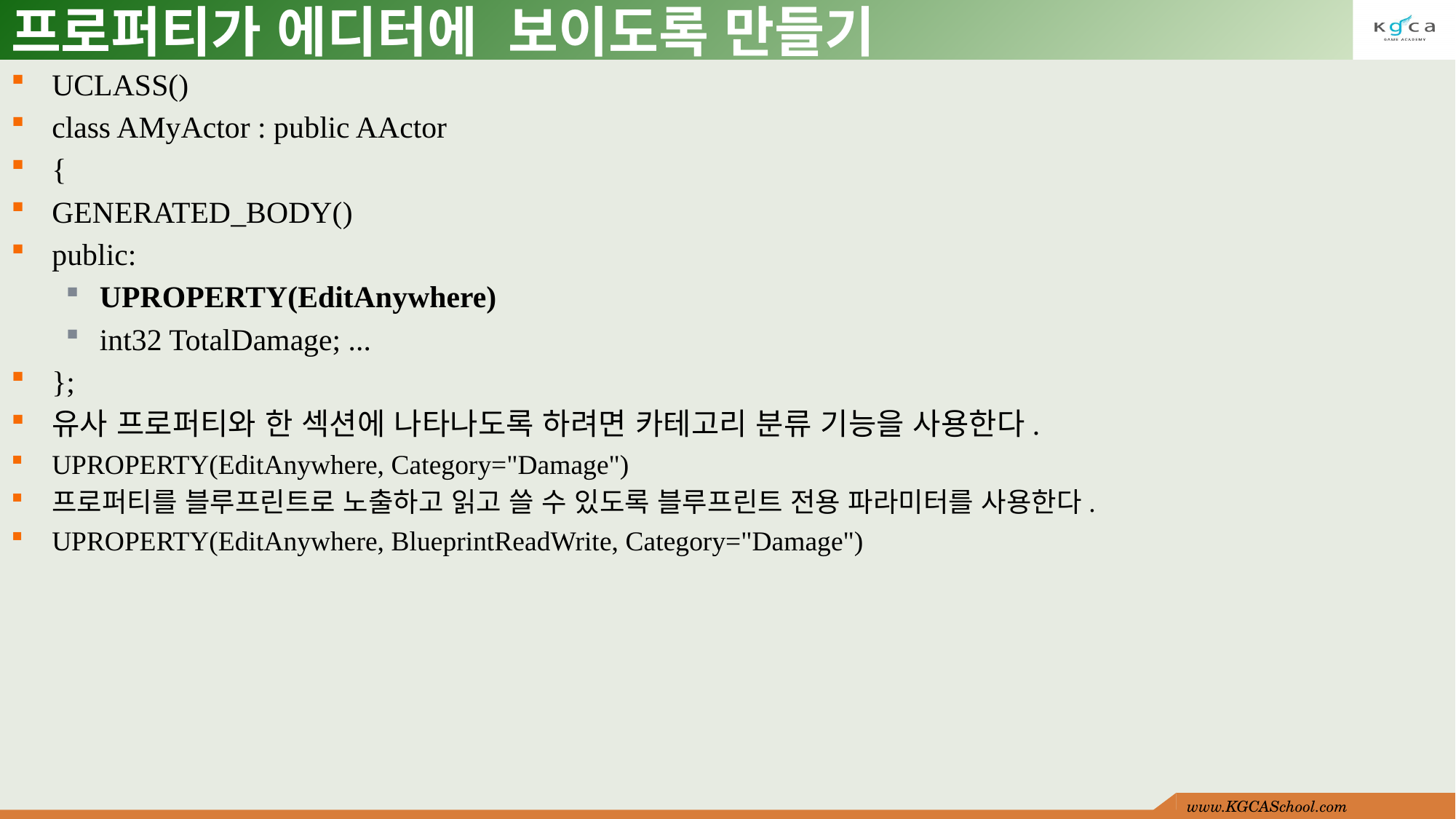

# 프로퍼티가 에디터에  보이도록 만들기
UCLASS()
class AMyActor : public AActor
{
GENERATED_BODY()
public:
UPROPERTY(EditAnywhere)
int32 TotalDamage; ...
};
유사 프로퍼티와 한 섹션에 나타나도록 하려면 카테고리 분류 기능을 사용한다.
UPROPERTY(EditAnywhere, Category="Damage")
프로퍼티를 블루프린트로 노출하고 읽고 쓸 수 있도록 블루프린트 전용 파라미터를 사용한다.
UPROPERTY(EditAnywhere, BlueprintReadWrite, Category="Damage")